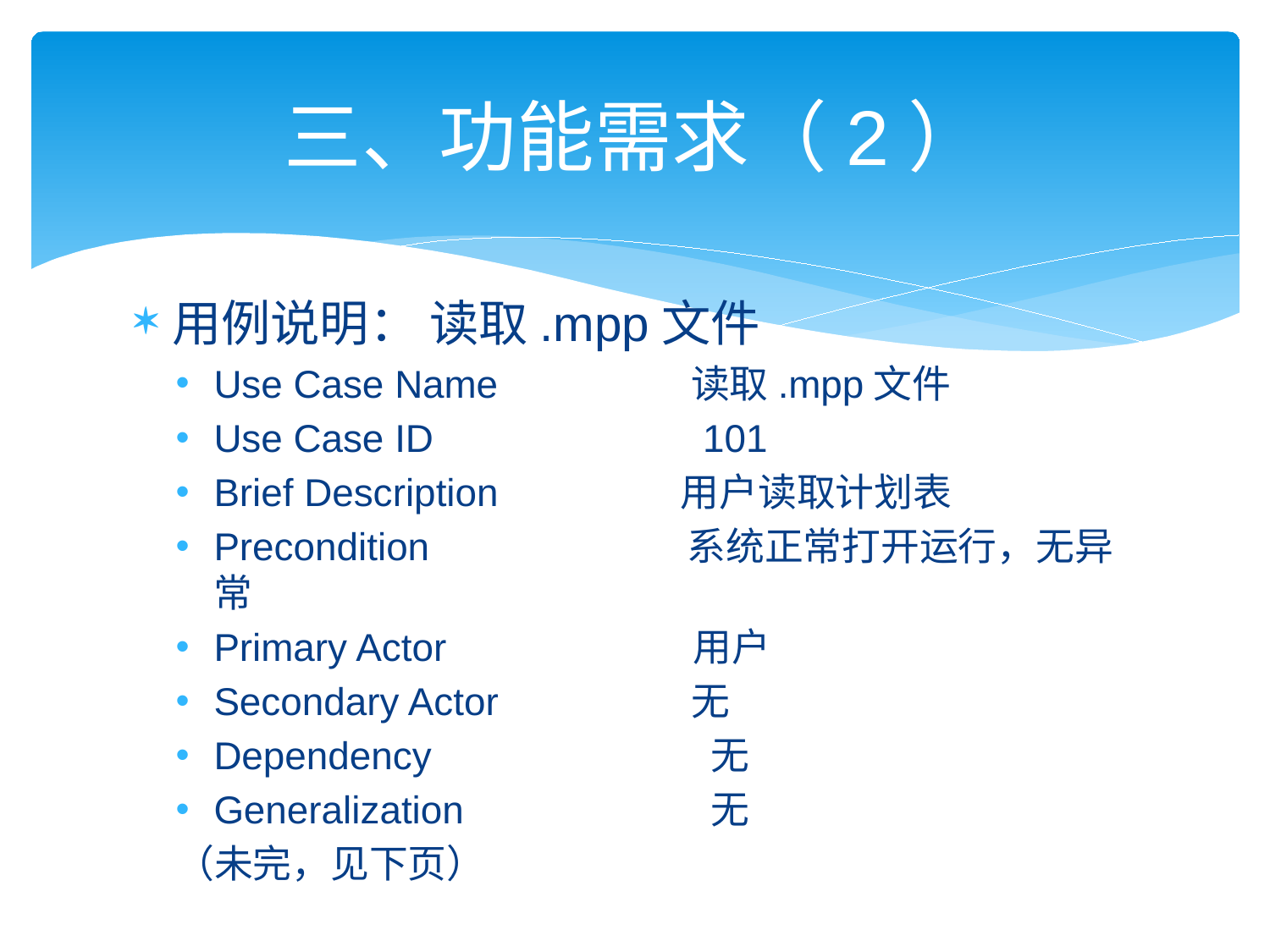

# 三、功能需求（2）
用例说明： 读取.mpp文件
Use Case Name                 读取.mpp文件
Use Case ID                         101
Brief Description                用户读取计划表
Precondition                       系统正常打开运行，无异常
Primary Actor                      用户
Secondary Actor                 无
Dependency                         无
Generalization                      无
（未完，见下页）